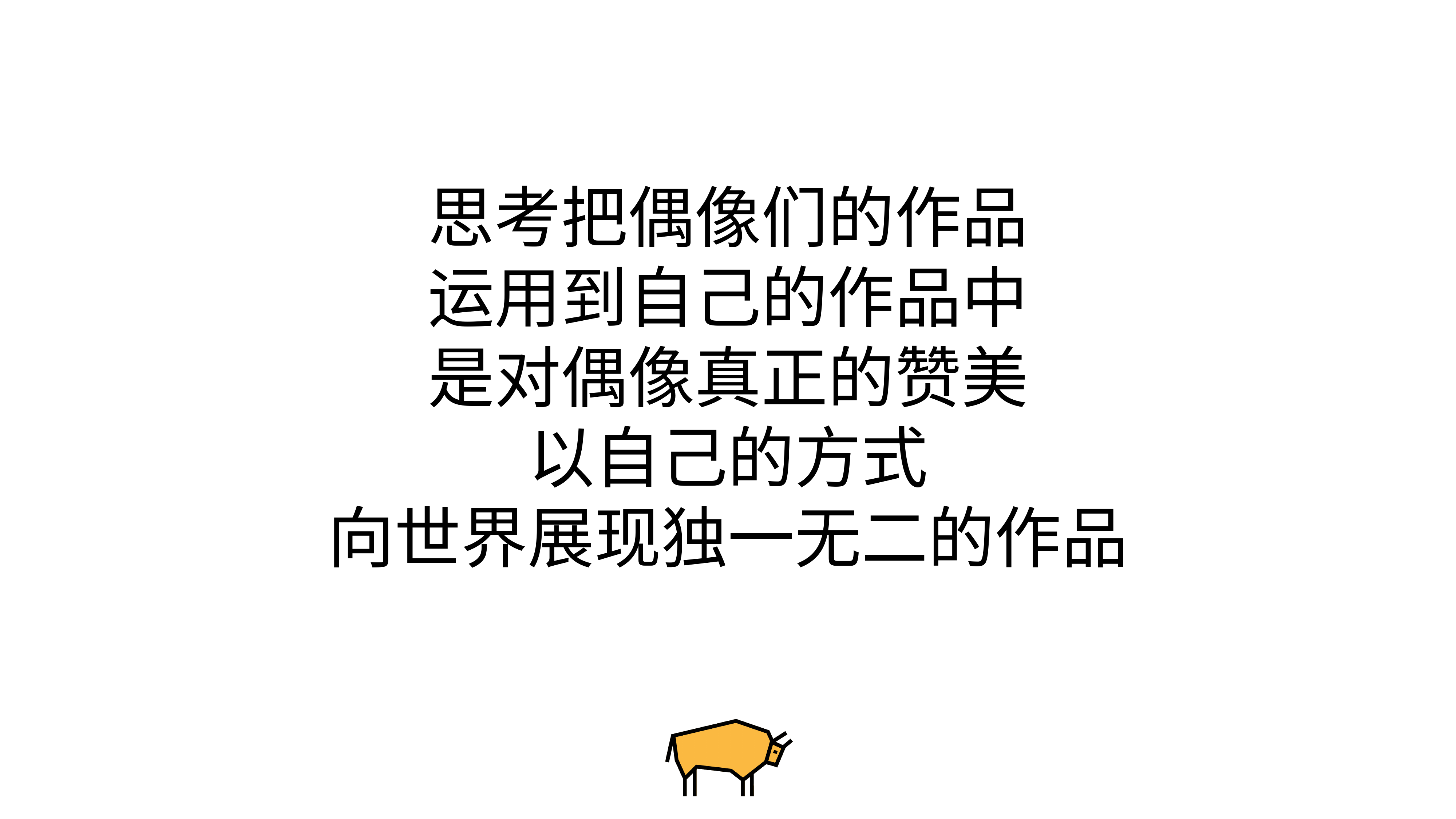

# 思考把偶像们的作品 运用到自己的作品中 是对偶像真正的赞美 以自己的方式 向世界展现独一无二的作品